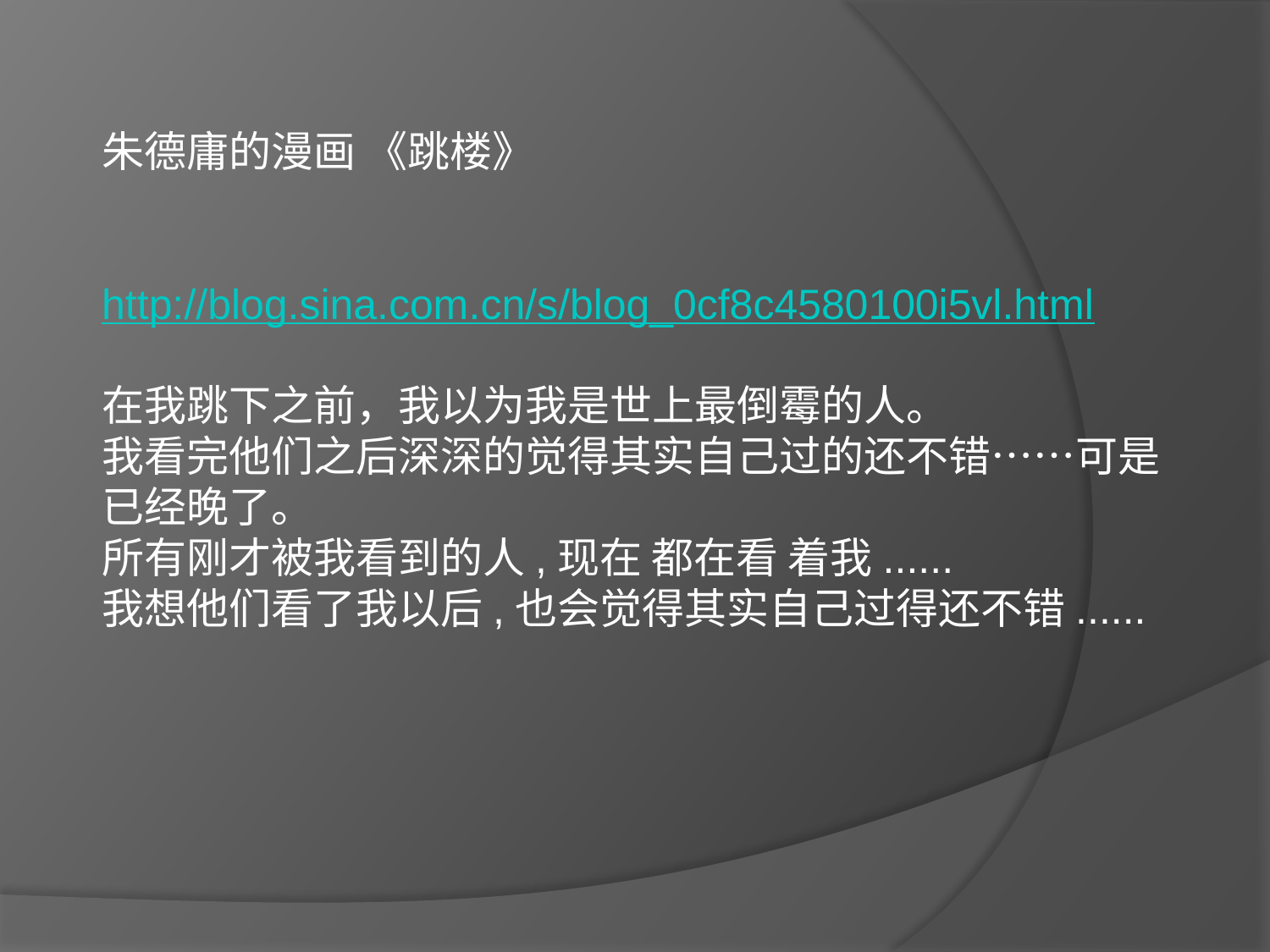

朱德庸的漫画 《跳楼》

http://blog.sina.com.cn/s/blog_0cf8c4580100i5vl.html

在我跳下之前，我以为我是世上最倒霉的人。
我看完他们之后深深的觉得其实自己过的还不错……可是已经晚了。
所有刚才被我看到的人,现在 都在看 着我......
我想他们看了我以后,也会觉得其实自己过得还不错......